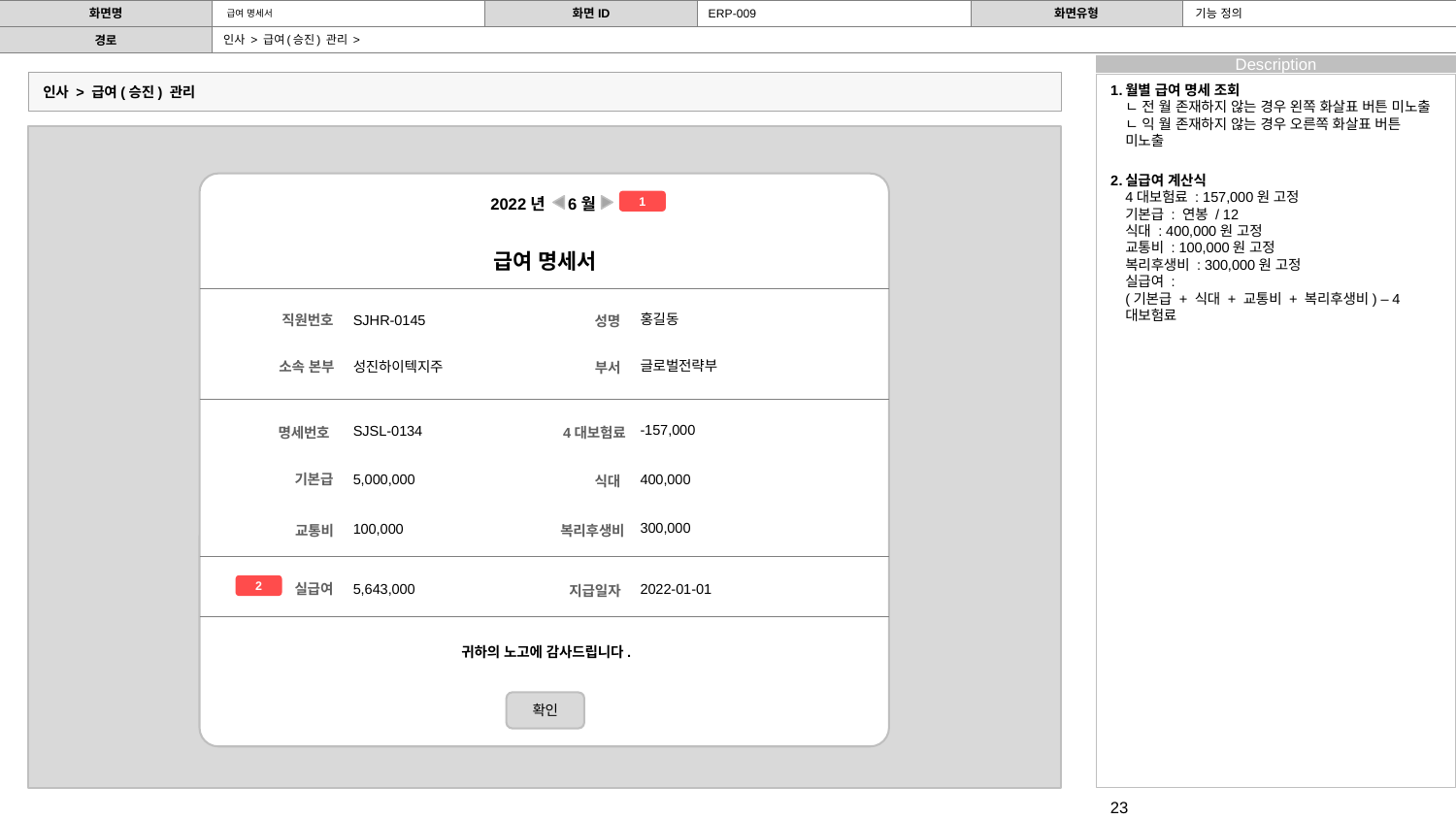

ERP-009
기능 정의
# 급여 명세서
인사 > 급여(승진) 관리 >
인사 > 급여(승진) 관리

월별 급여 명세 조회
ㄴ 전 월 존재하지 않는 경우 왼쪽 화살표 버튼 미노출
ㄴ 익 월 존재하지 않는 경우 오른쪽 화살표 버튼 미노출

실급여 계산식
4대보험료 : 157,000원 고정
기본급 : 연봉 / 12
식대 : 400,000원 고정
교통비 : 100,000원 고정
복리후생비 : 300,000원 고정
실급여 :
(기본급 + 식대 + 교통비 + 복리후생비) – 4대보험료

2022년
6월

1
급여 명세서
홍길동
SJHR-0145
직원번호
성명
글로벌전략부
성진하이텍지주
소속 본부
부서
-157,000
SJSL-0134
명세번호
4대보험료
400,000
5,000,000
기본급
식대
300,000
100,000
교통비
복리후생비
2022-01-01
5,643,000
2
실급여
지급일자
귀하의 노고에 감사드립니다.
확인